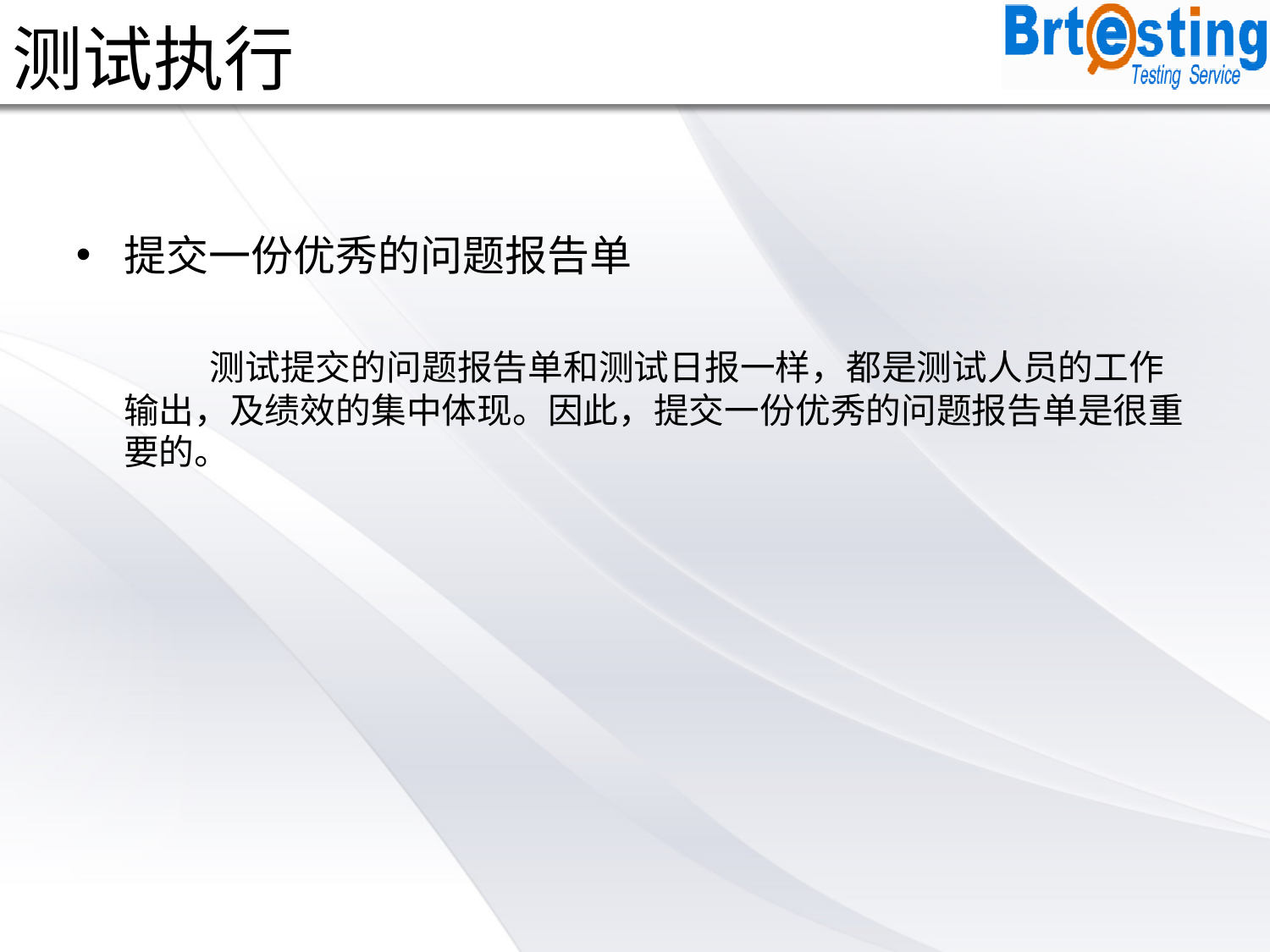

# 测试执行

提交一份优秀的问题报告单

                测试提交的问题报告单和测试日报一样，都是测试人员的工作输出，及绩效的集中体现。因此，提交一份优秀的问题报告单是很重 要的。